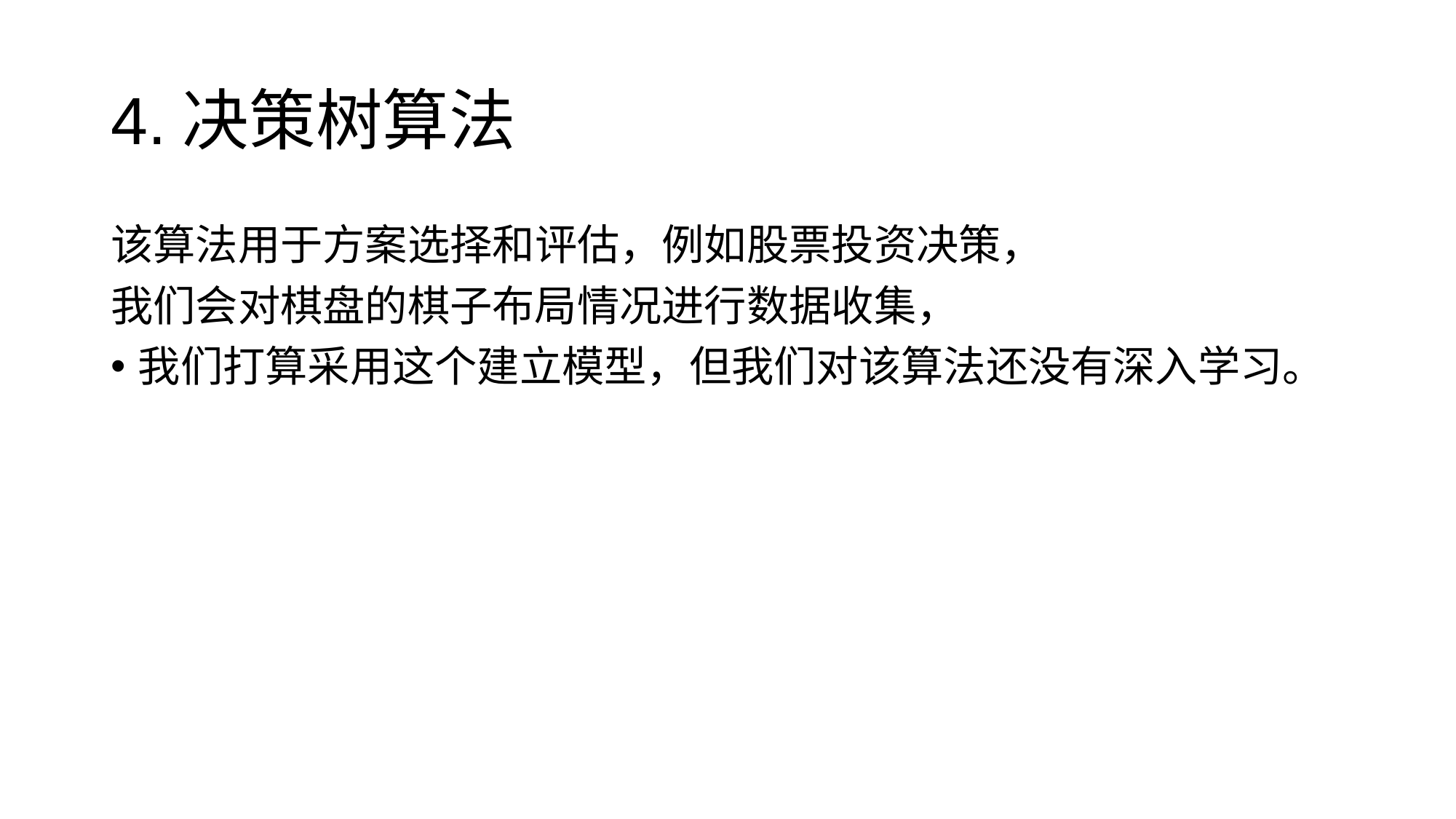

# 4.决策树算法
该算法用于方案选择和评估，例如股票投资决策，
我们会对棋盘的棋子布局情况进行数据收集，
我们打算采用这个建立模型，但我们对该算法还没有深入学习。